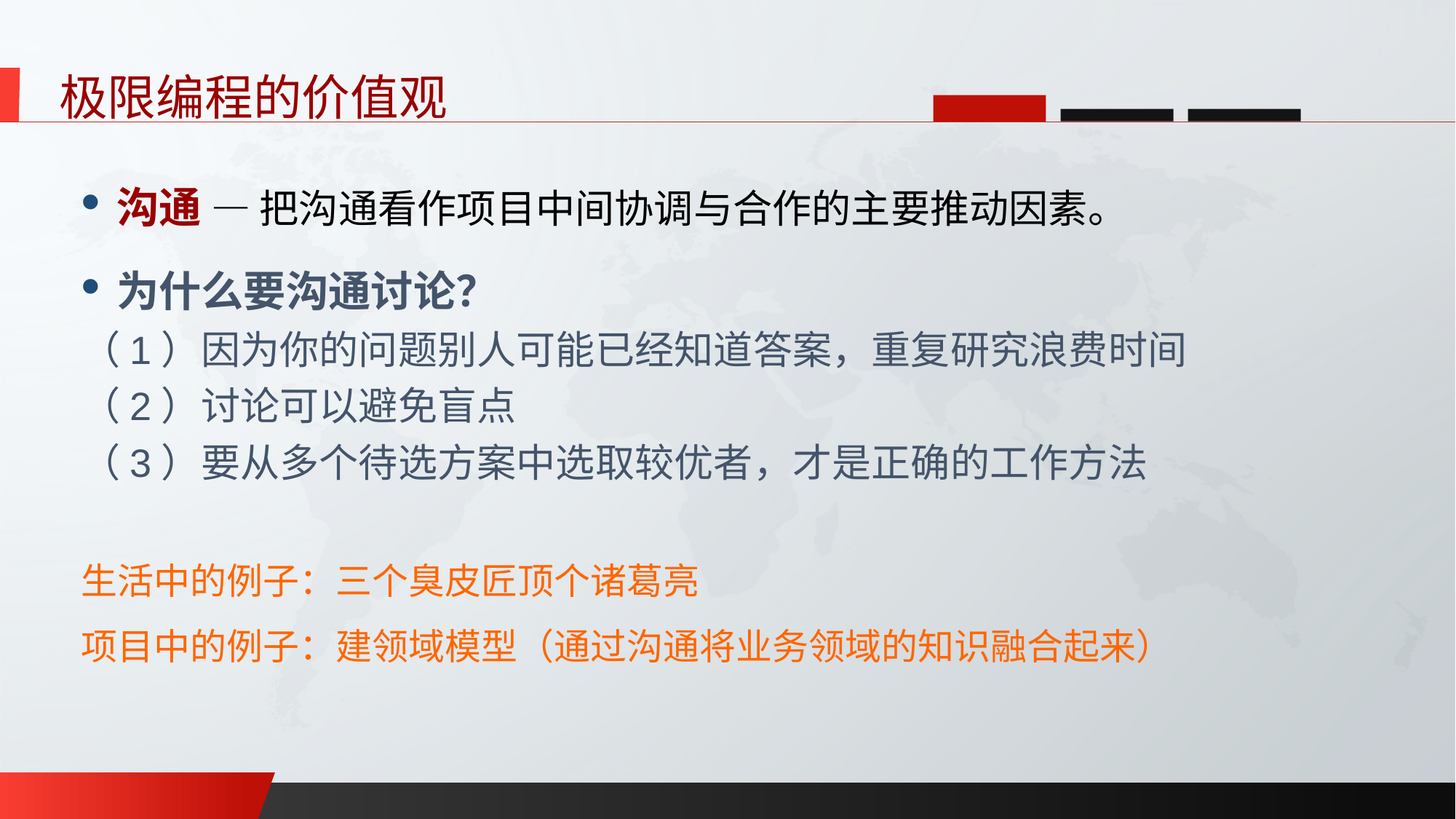

极限编程的价值观

沟通 — 把沟通看作项目中间协调与合作的主要推动因素。
为什么要沟通讨论？
（1）因为你的问题别人可能已经知道答案，重复研究浪费时间
（2）讨论可以避免盲点
（3）要从多个待选方案中选取较优者，才是正确的工作方法

生活中的例子：三个臭皮匠顶个诸葛亮
项目中的例子：建领域模型（通过沟通将业务领域的知识融合起来）